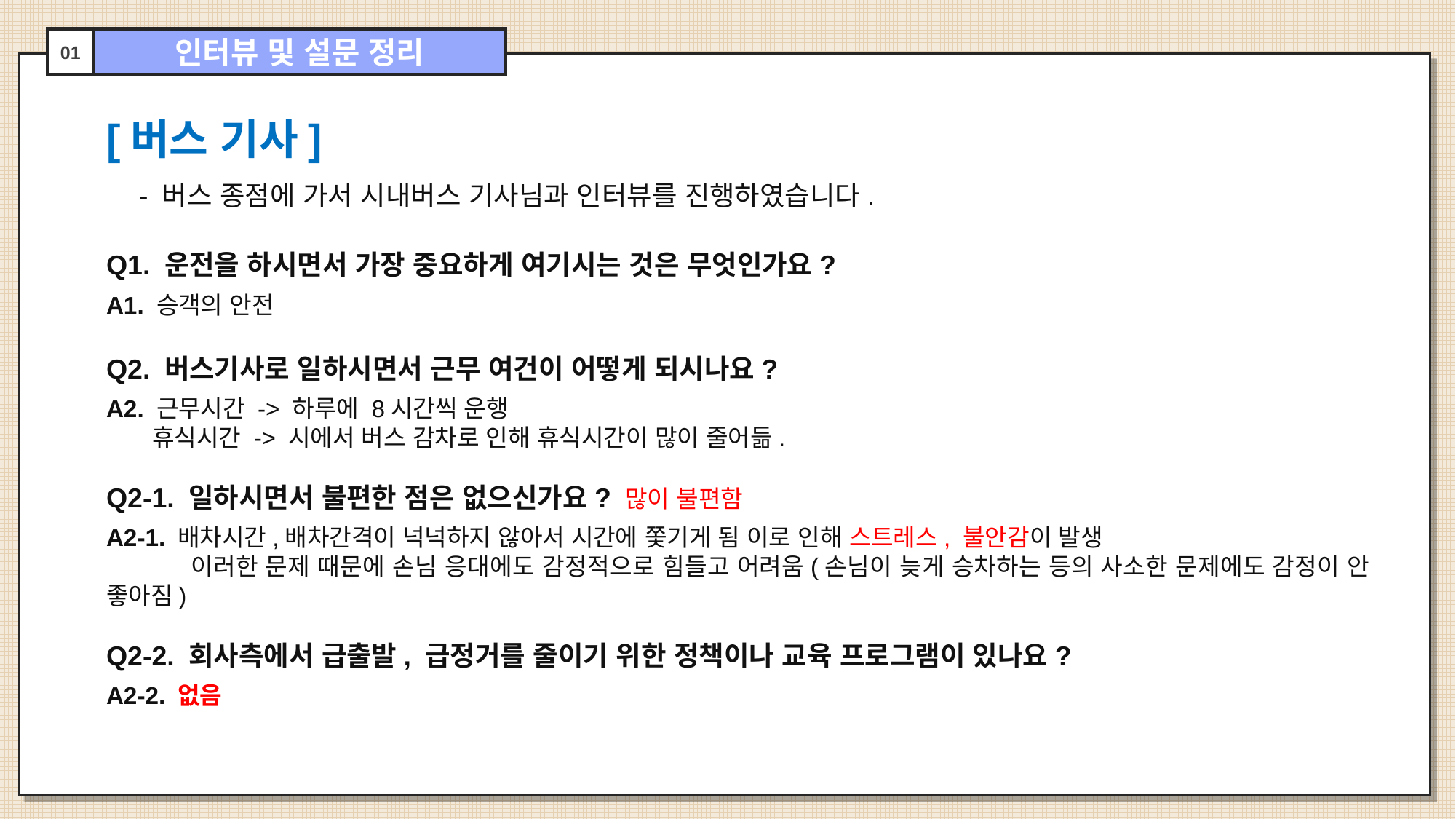

01
인터뷰 및 설문 정리

[버스 기사]
 - 버스 종점에 가서 시내버스 기사님과 인터뷰를 진행하였습니다.
Q1. 운전을 하시면서 가장 중요하게 여기시는 것은 무엇인가요?

A1. 승객의 안전

Q2. 버스기사로 일하시면서 근무 여건이 어떻게 되시나요?

A2. 근무시간 -> 하루에 8시간씩 운행
      휴식시간 -> 시에서 버스 감차로 인해 휴식시간이 많이 줄어듦.

Q2-1. 일하시면서 불편한 점은 없으신가요? 많이 불편함

A2-1. 배차시간,배차간격이 넉넉하지 않아서 시간에 쫓기게 됨 이로 인해 스트레스, 불안감이 발생
           이러한 문제 때문에 손님 응대에도 감정적으로 힘들고 어려움(손님이 늦게 승차하는 등의 사소한 문제에도 감정이 안 좋아짐)

Q2-2. 회사측에서 급출발, 급정거를 줄이기 위한 정책이나 교육 프로그램이 있나요?

A2-2. 없음